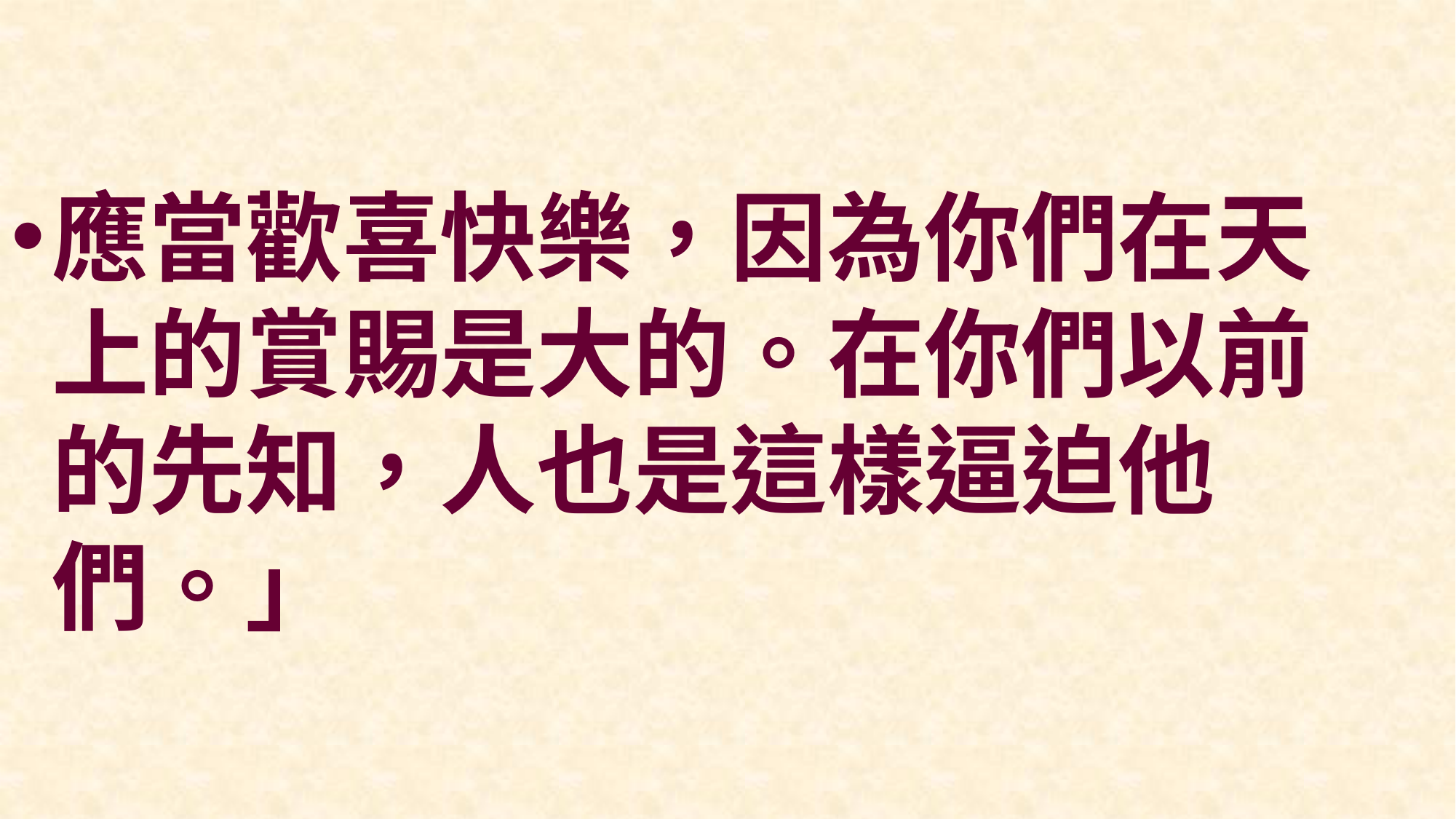

應當歡喜快樂，因為你們在天上的賞賜是大的。在你們以前的先知，人也是這樣逼迫他們。」